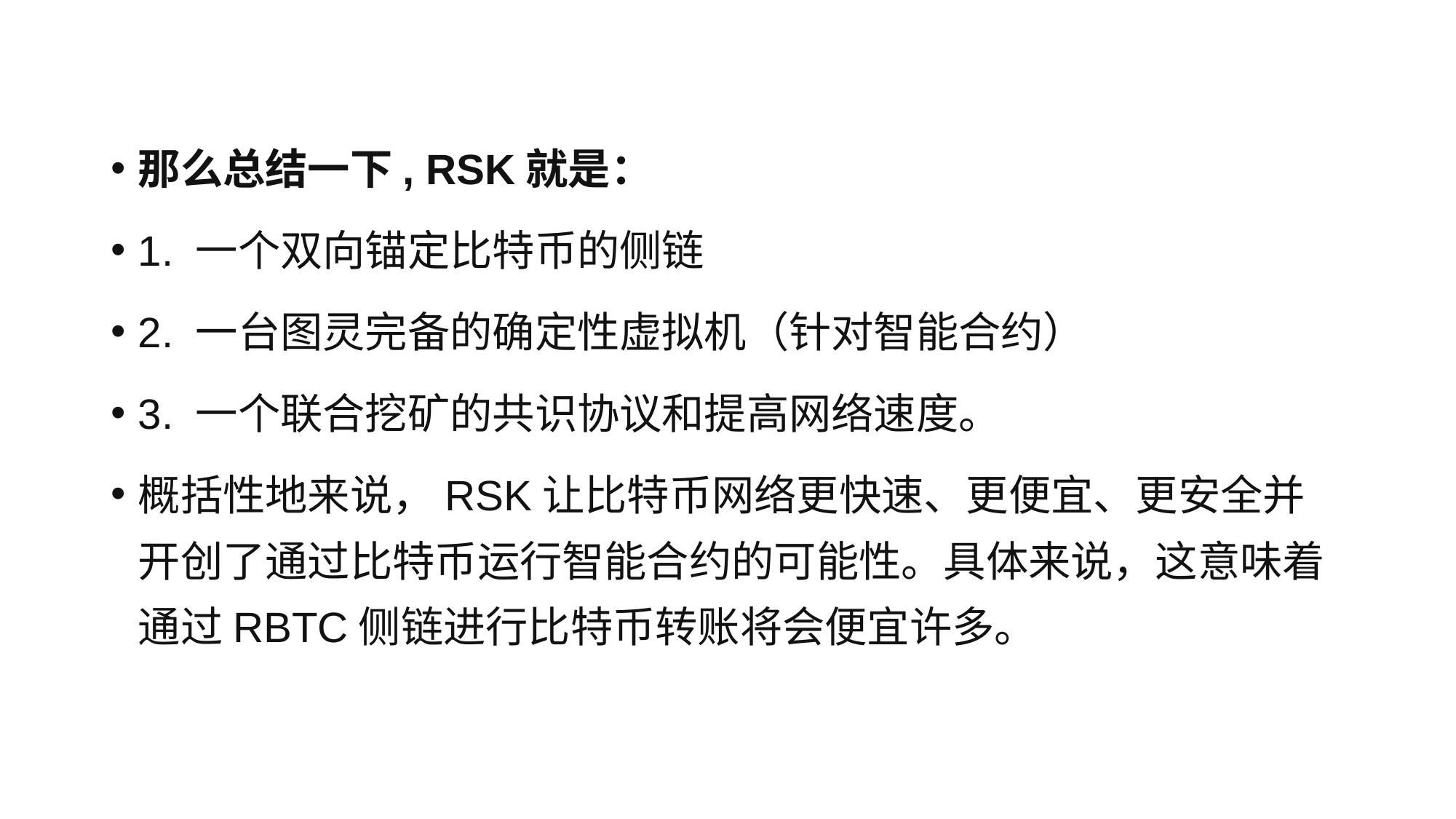

那么总结一下, RSK就是：
1. 一个双向锚定比特币的侧链
2. 一台图灵完备的确定性虚拟机（针对智能合约）
3. 一个联合挖矿的共识协议和提高网络速度。
概括性地来说，RSK让比特币网络更快速、更便宜、更安全并开创了通过比特币运行智能合约的可能性。具体来说，这意味着通过RBTC侧链进行比特币转账将会便宜许多。